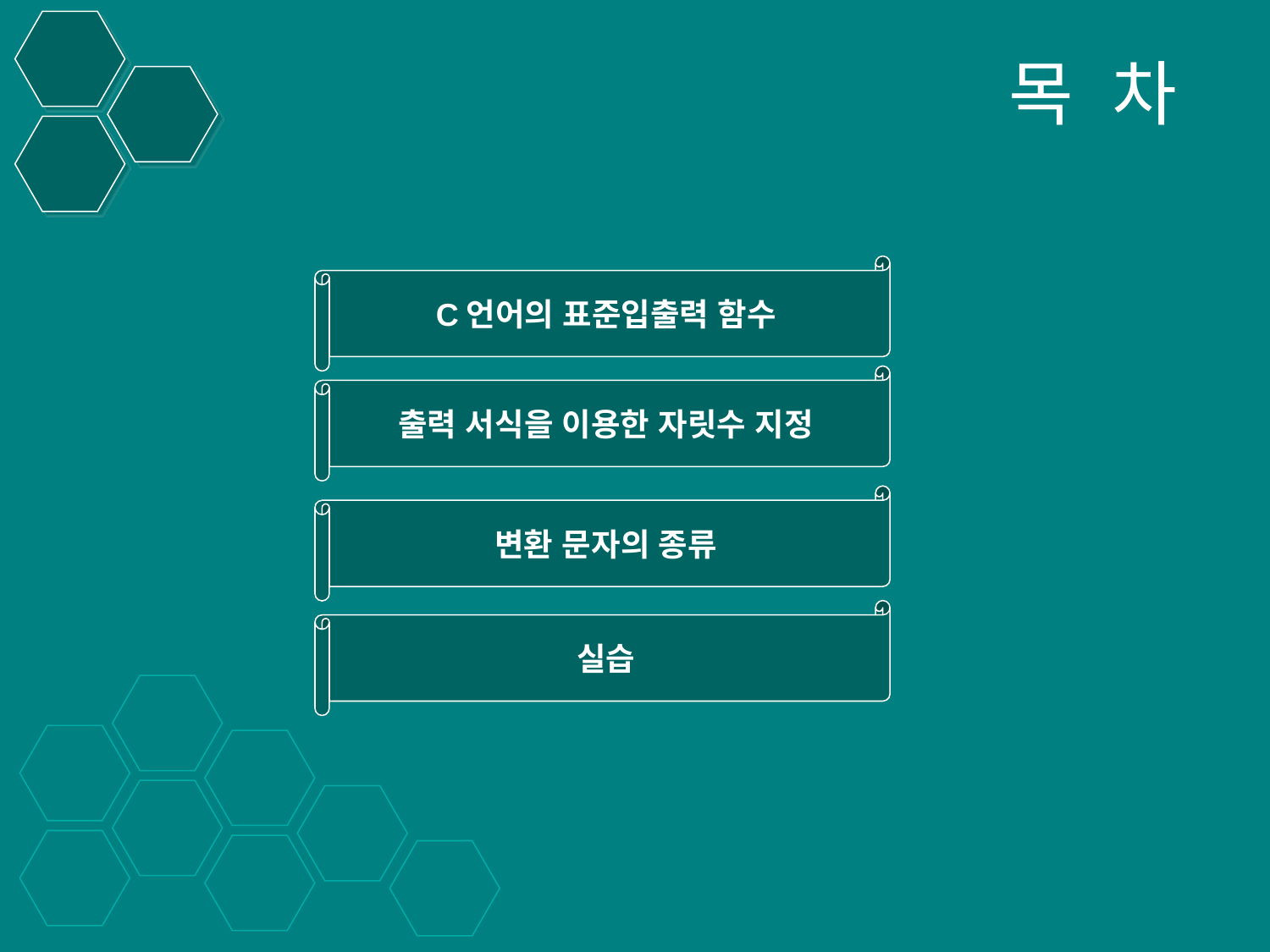

# 목  차
C언어의 표준입출력 함수
출력 서식을 이용한 자릿수 지정
변환 문자의 종류
실습